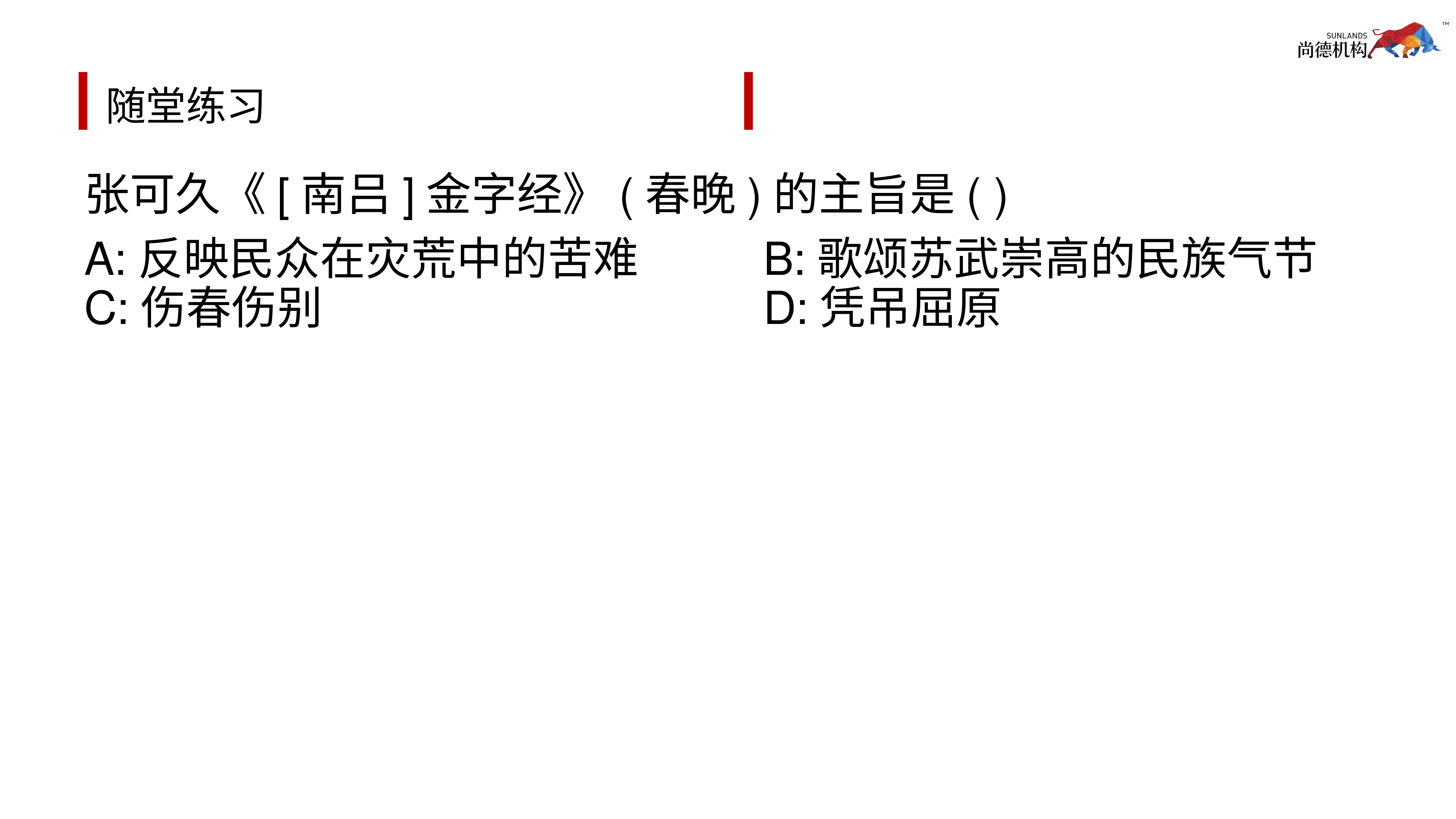

# 随堂练习
张可久《[南吕]金字经》(春晚)的主旨是( )
A:反映民众在灾荒中的苦难         B:歌颂苏武崇高的民族气节
C:伤春伤别                                  D:凭吊屈原